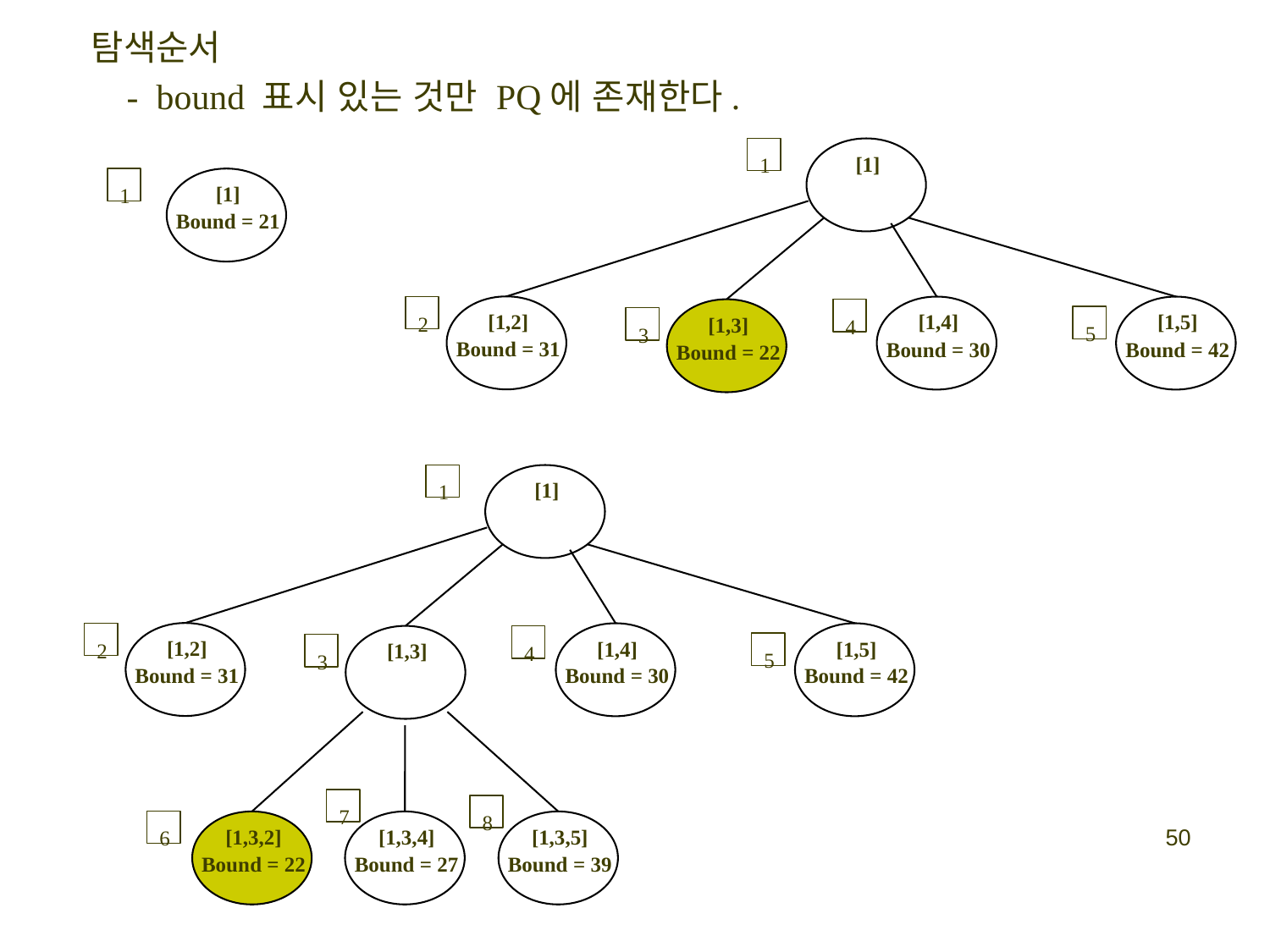

탐색순서
    -  bound 표시 있는 것만 PQ에 존재한다.
1

[1]
1

[1]
Bound = 21
2
4
5
3

[1,2]
Bound = 31
[1,4]
Bound = 30
[1,5]
Bound = 42

[1,3]
Bound = 22
1

[1]
2
4
5
3

[1,2]
Bound = 31
[1,4]
Bound = 30
[1,5]
Bound = 42

[1,3]
7
8

6

50
[1,3,2]
Bound = 22
[1,3,4]
Bound = 27
[1,3,5]
Bound = 39